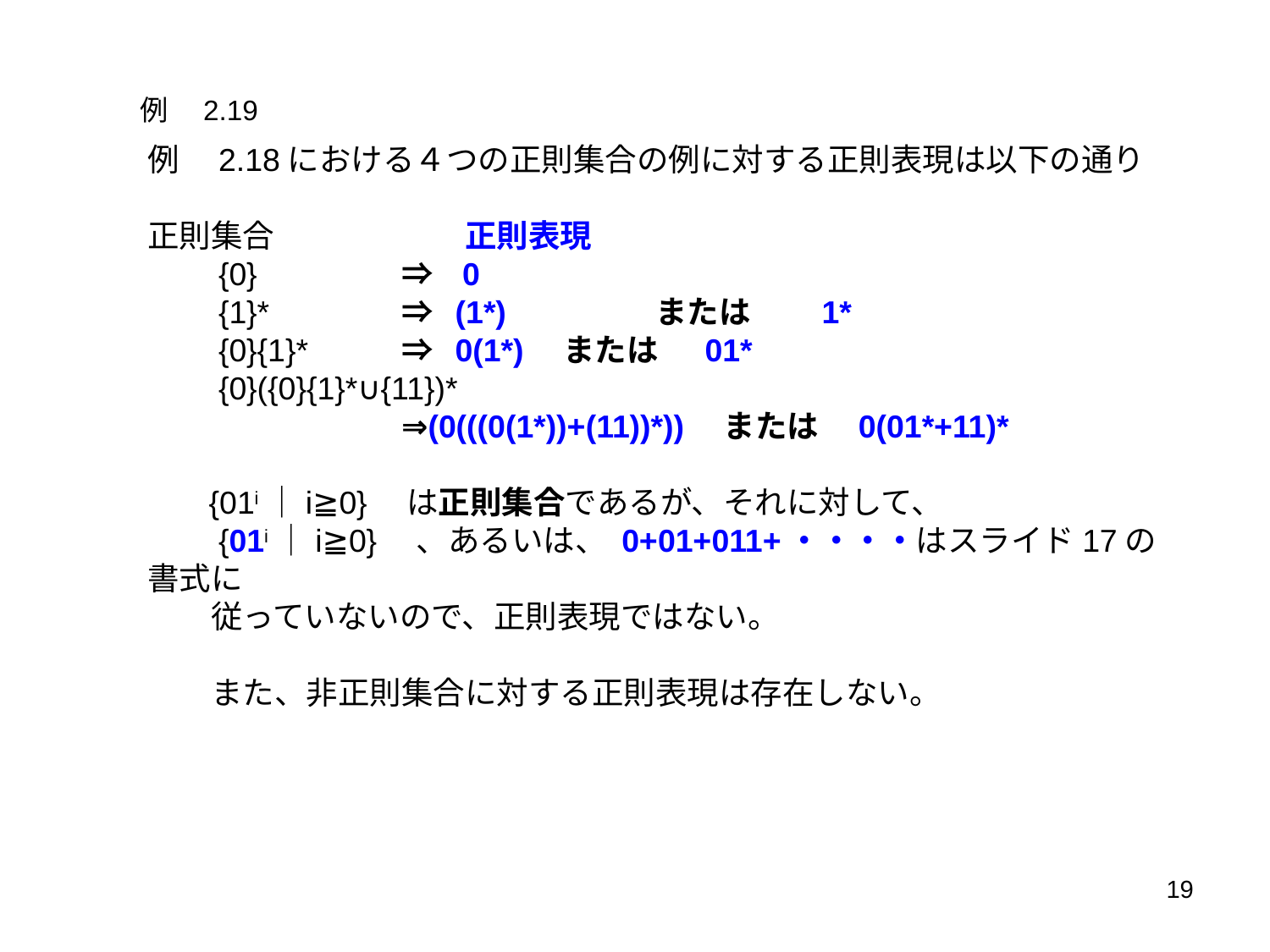

例　2.19
例　2.18における４つの正則集合の例に対する正則表現は以下の通り

正則集合　　　　　　正則表現
　　{0}  　　　  	⇒   0
　　{1}*   　　  	⇒  (1*)　	または　　1*
　　{0}{1}* 　　	⇒  0(1*)　または　 01*
　　{0}({0}{1}*∪{11})*
		⇒(0(((0(1*))+(11))*))　または　0(01*+11)*

 　 {01i｜i≧0}　は正則集合であるが、それに対して、
　　{01i｜i≧0}　、あるいは、 0+01+011+・・・・はスライド17の書式に
　　従っていないので、正則表現ではない。

　　また、非正則集合に対する正則表現は存在しない。
19